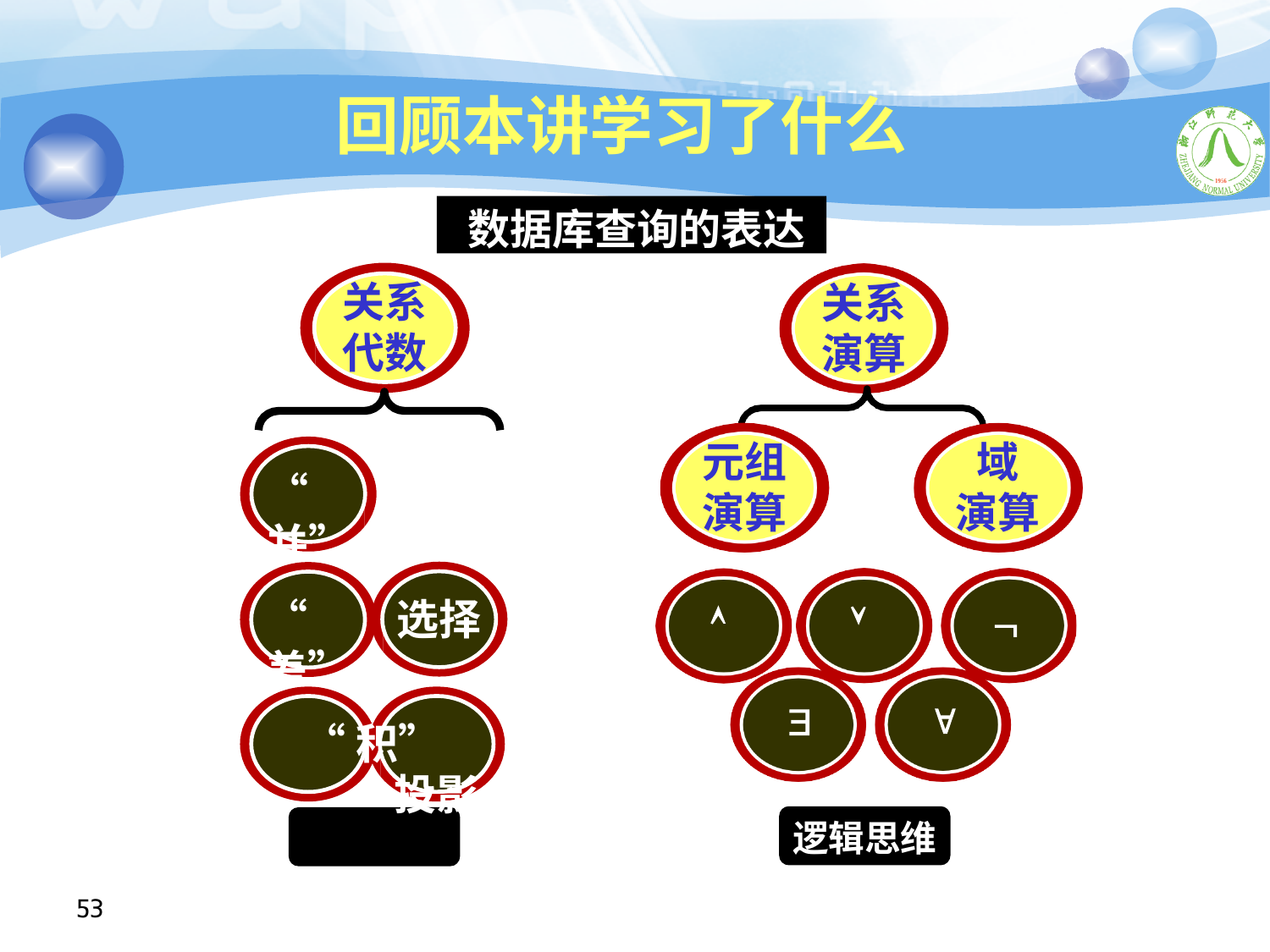

# 回顾本讲学习了什么
数据库查询的表达

关系 代数
关系 演算

元组 演算
域 演算

“并”

选择
“差”
∧
∨
¬

∀
∃
“积”	投影
集合思维

逻辑思维
53